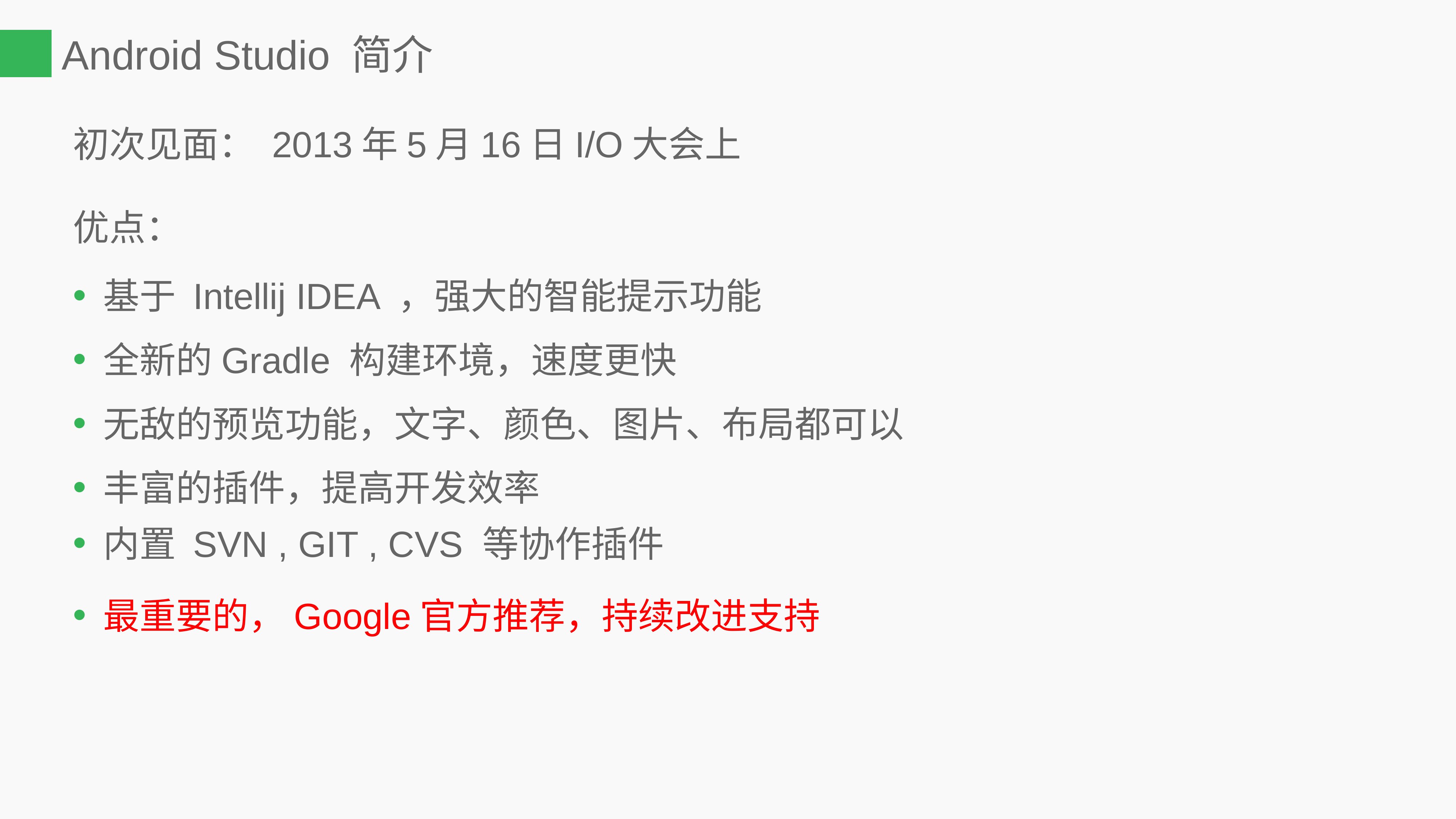

# Android Studio 简介
初次见面： 2013年5月16日I/O大会上
优点：
基于 Intellij IDEA ，强大的智能提示功能
全新的Gradle 构建环境，速度更快
无敌的预览功能，文字、颜色、图片、布局都可以
丰富的插件，提高开发效率
内置 SVN , GIT , CVS 等协作插件
最重要的，Google官方推荐，持续改进支持